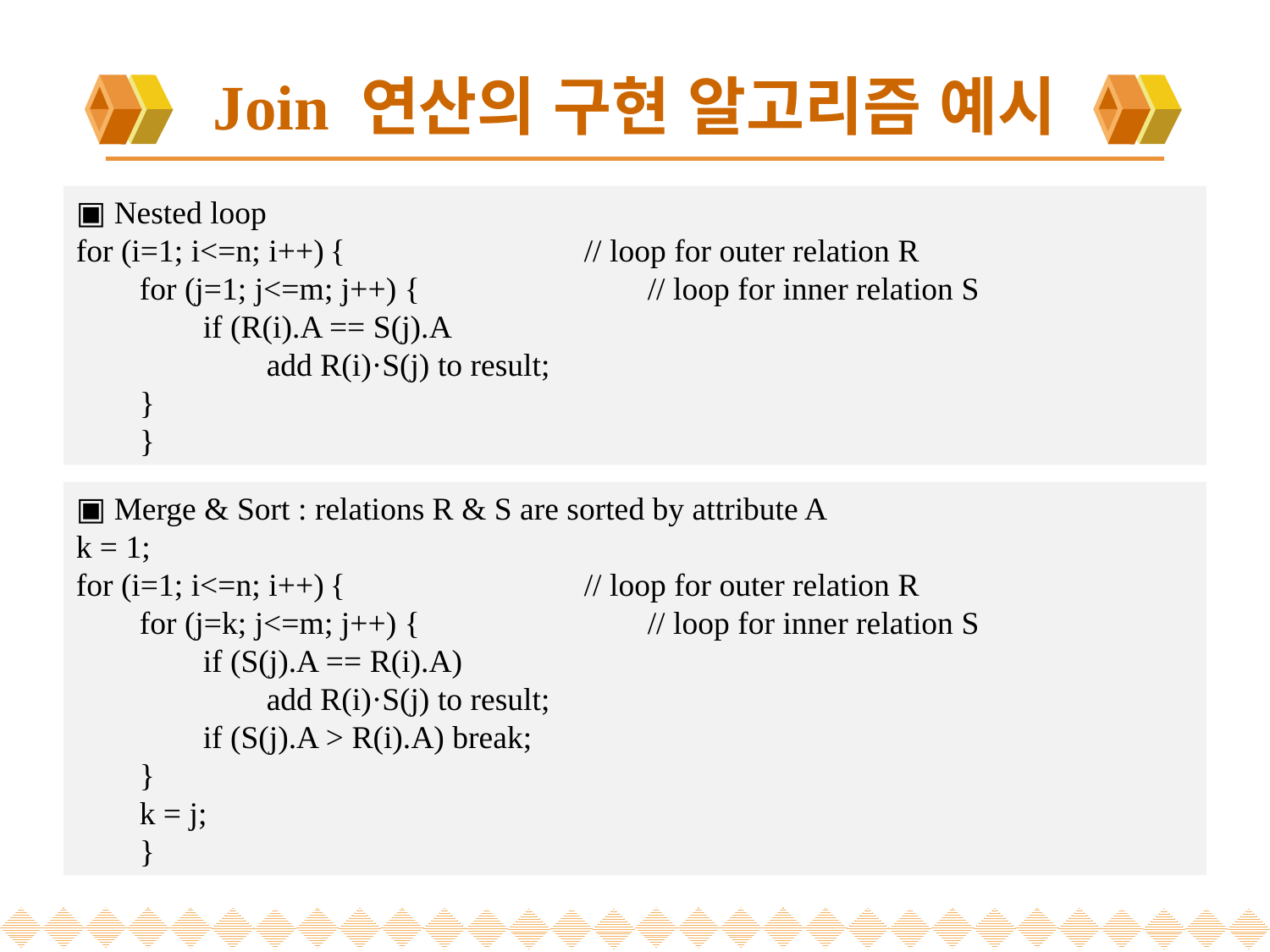

# Join 연산의 구현 알고리즘 예시
▣ Nested loop
for (i=1; i<=n; i++)	{		// loop for outer relation R
for (j=1; j<=m; j++) {		// loop for inner relation S
if (R(i).A == S(j).A
add R(i)·S(j) to result;
}
}
▣ Merge & Sort : relations R & S are sorted by attribute A
k = 1;
for (i=1; i<=n; i++)	{		// loop for outer relation R
for (j=k; j<=m; j++) {		// loop for inner relation S
if (S(j).A == R(i).A)
add R(i)·S(j) to result;
if (S(j).A > R(i).A) break;
}
k = j;
}